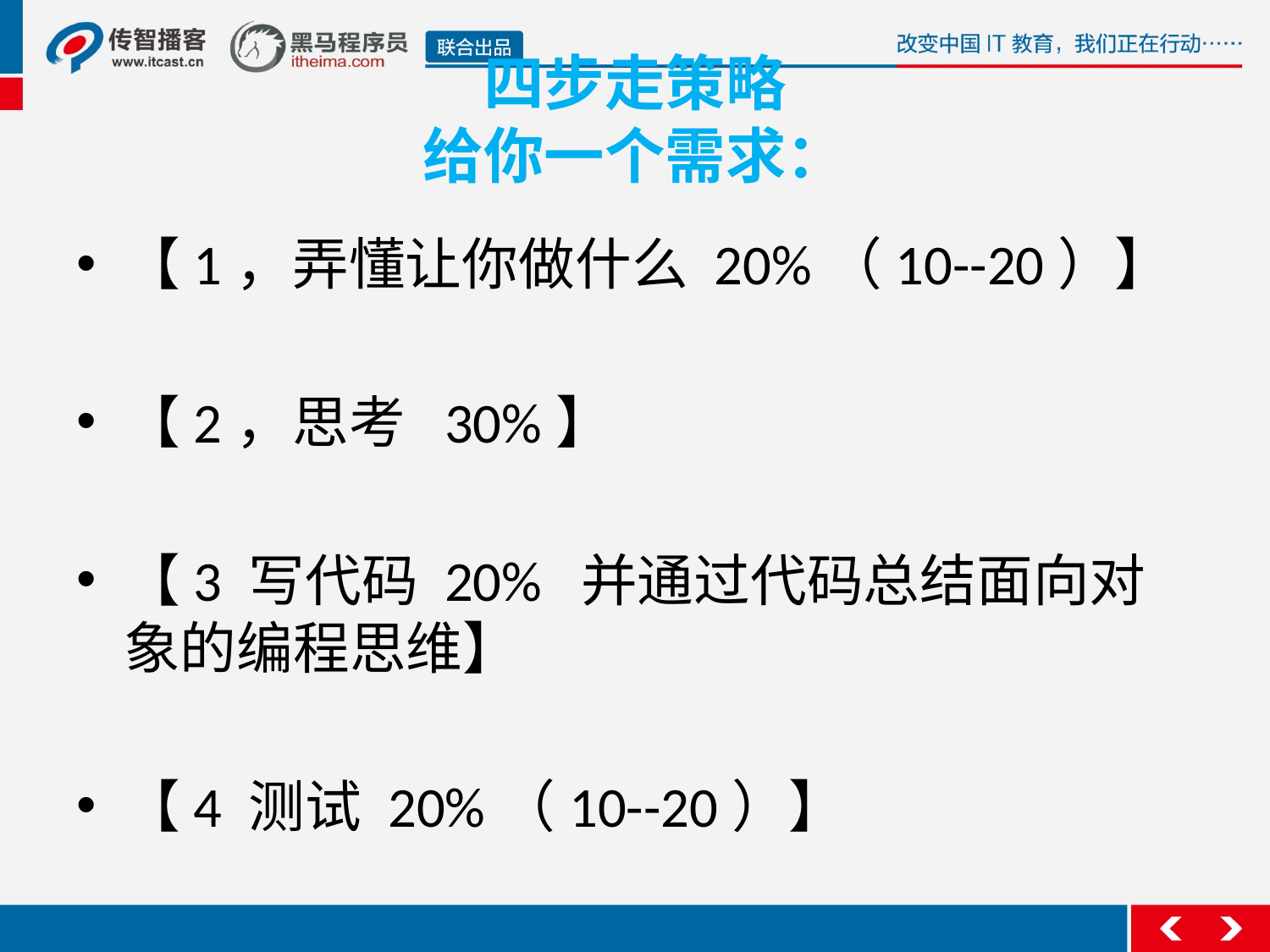

# 四步走策略 给你一个需求：
【1，弄懂让你做什么 20%（10--20）】

【2，思考  30%】

【3 写代码 20%  并通过代码总结面向对象的编程思维】

【4 测试 20%（10--20）】